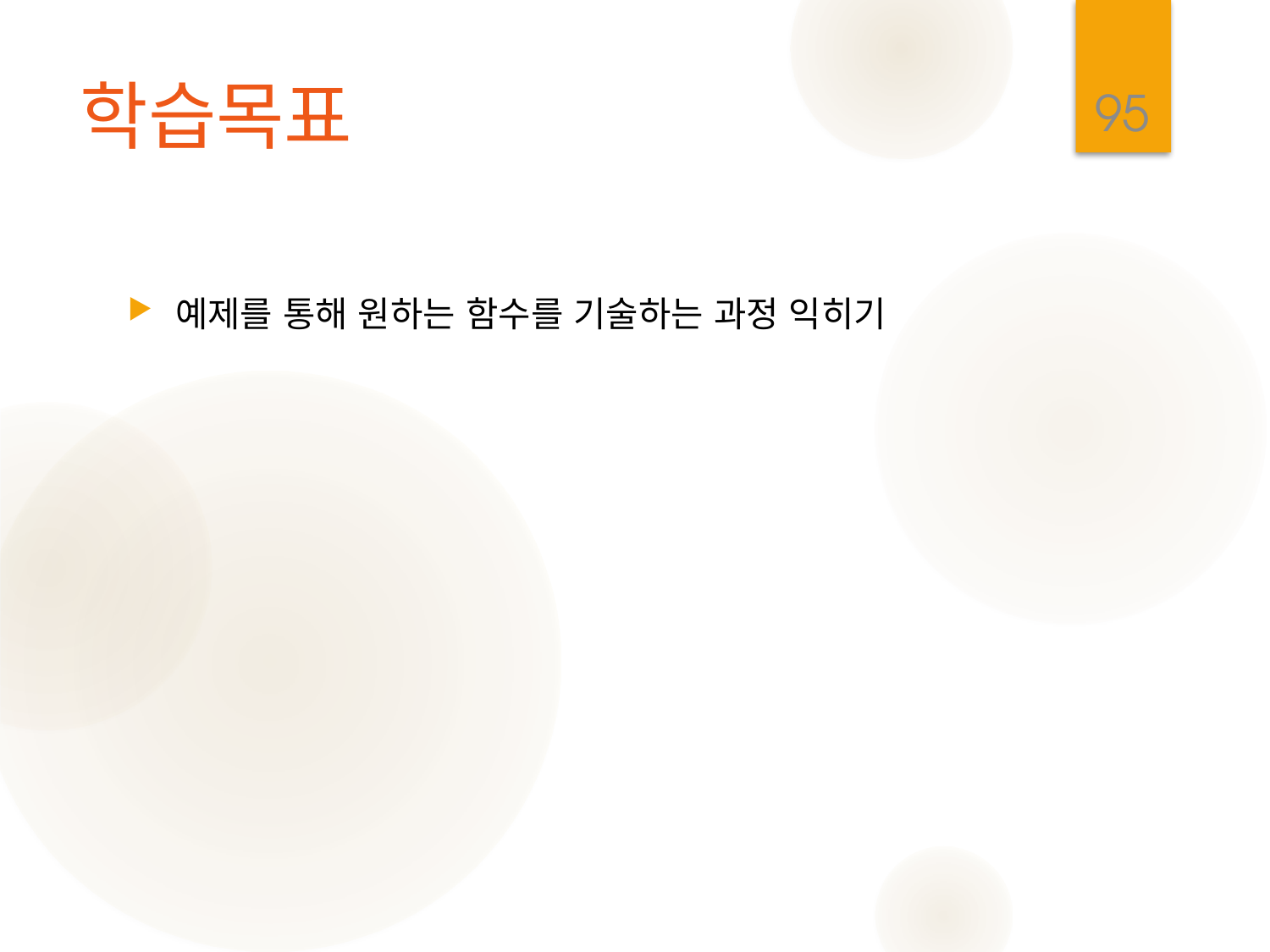

95
# 학습목표
예제를 통해 원하는 함수를 기술하는 과정 익히기